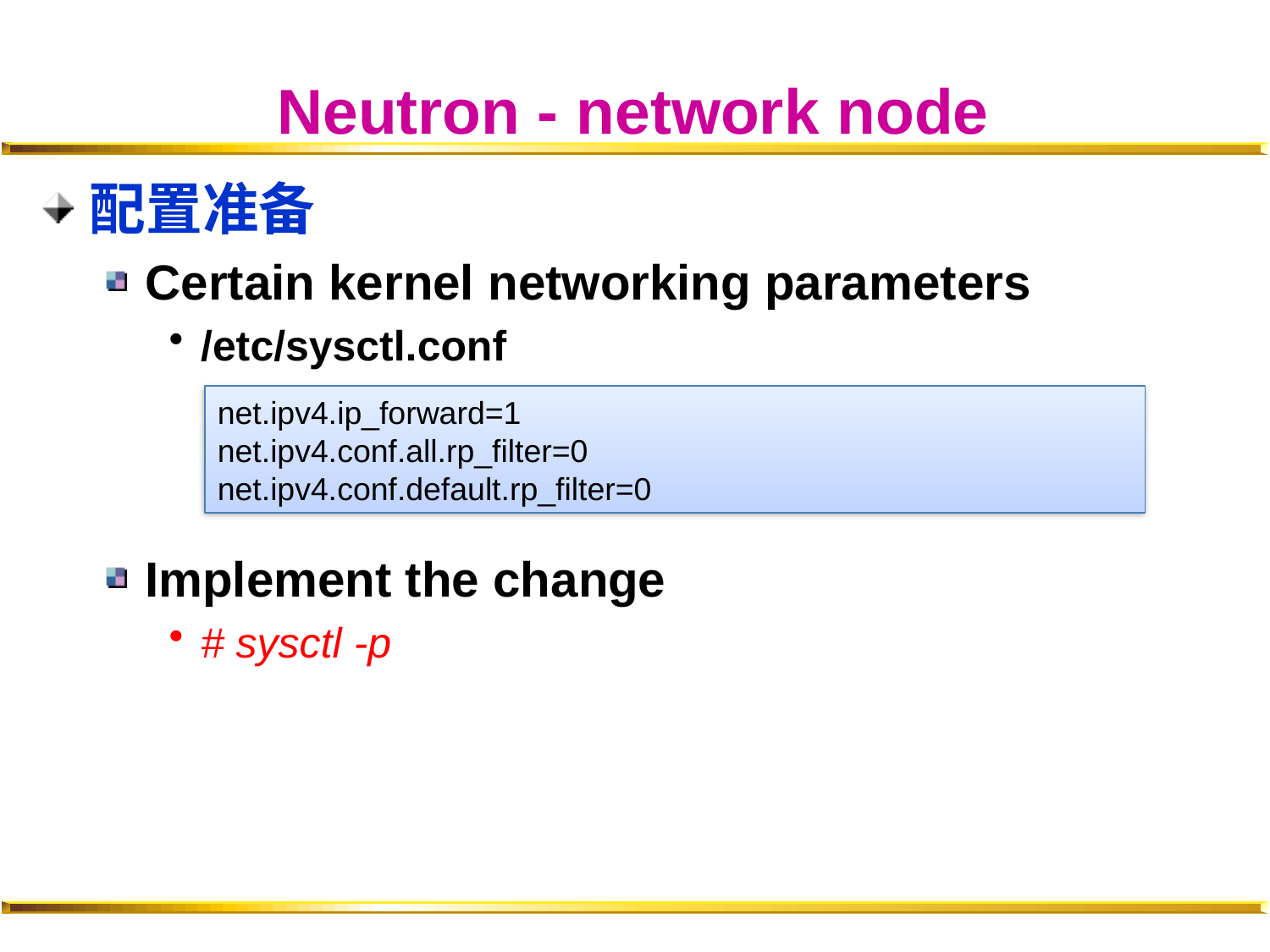

# Neutron - network node
配置准备
Certain kernel networking parameters
/etc/sysctl.conf

Implement the change
# sysctl -p
net.ipv4.ip_forward=1
net.ipv4.conf.all.rp_filter=0
net.ipv4.conf.default.rp_filter=0